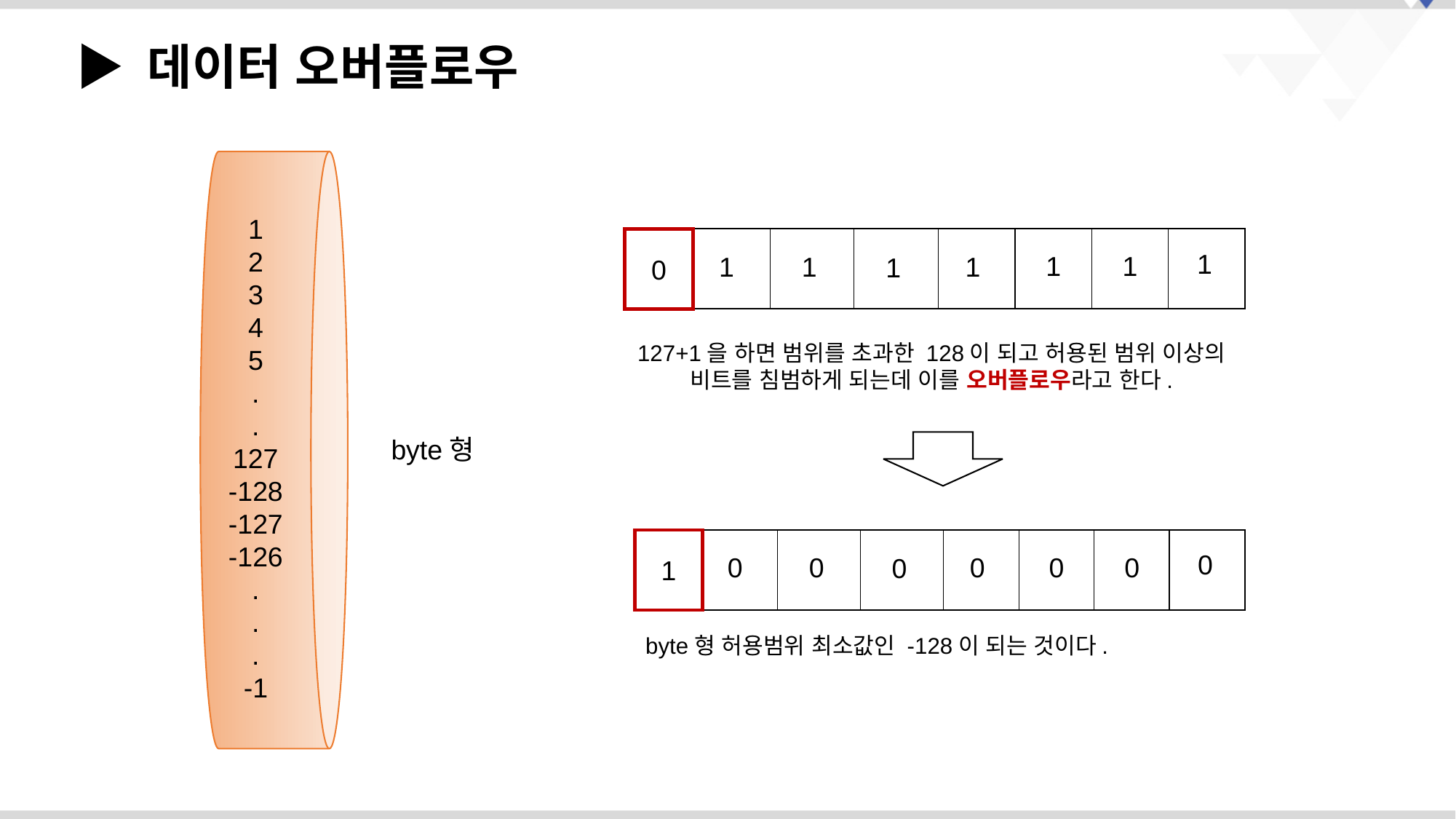

▶ 데이터 오버플로우
1
2
3
4
5
.
.
127
-128
-127
-126
.
.
.
-1

0
1
1
1
1
1
1
1
127+1을 하면 범위를 초과한 128이 되고 허용된 범위 이상의 비트를 침범하게 되는데 이를 오버플로우라고 한다.
byte형

1
0
0
0
0
0
0
0
byte형 허용범위 최소값인 -128이 되는 것이다.